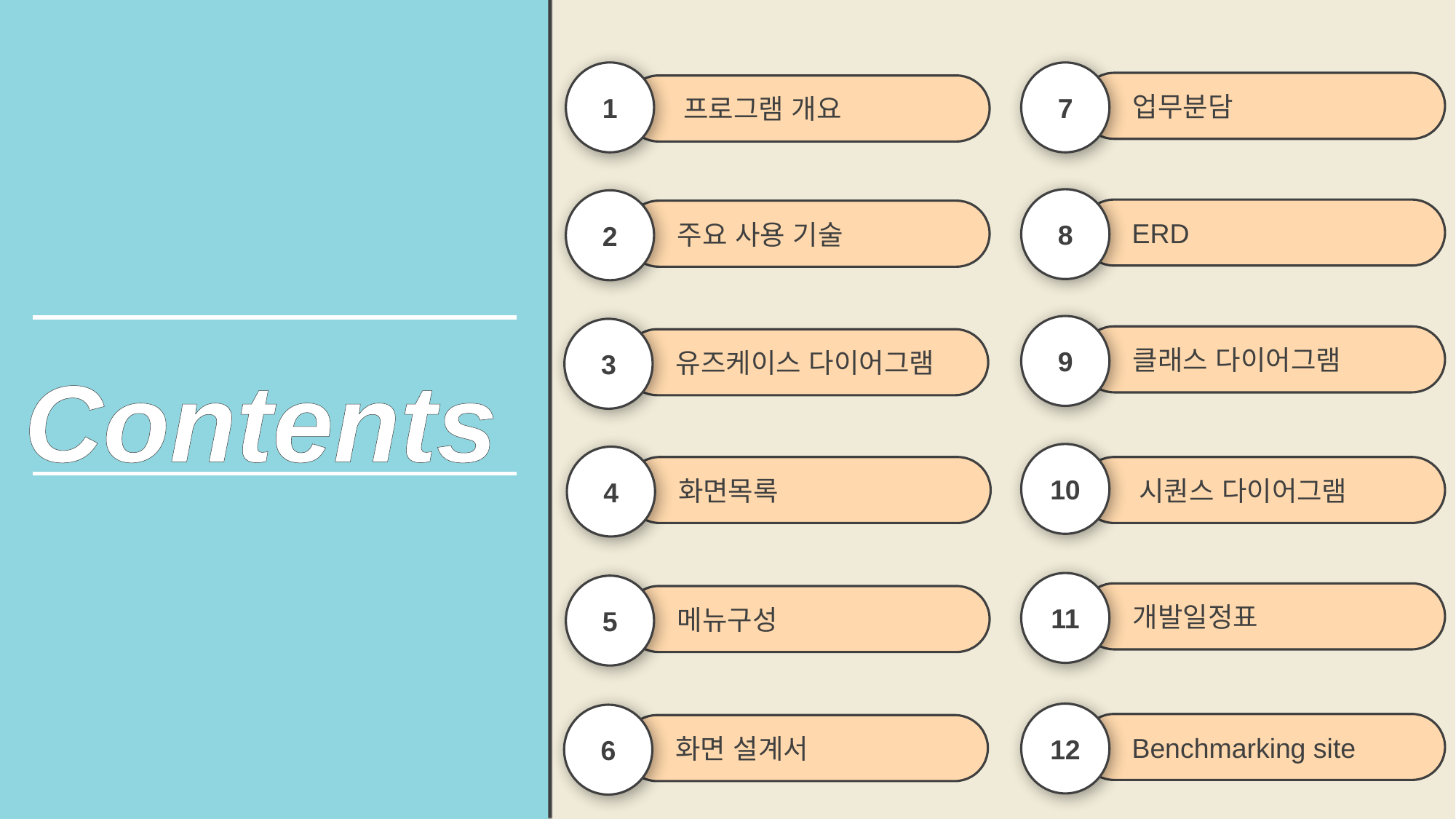

1
7
    업무분담
     프로그램 개요
8
2
    ERD
    주요 사용 기술
Contents
9
3
    클래스 다이어그램
    유즈케이스 다이어그램
10
4
    화면목록
     시퀀스 다이어그램
11
5
    개발일정표
    메뉴구성
12
6
    Benchmarking site
    화면 설계서